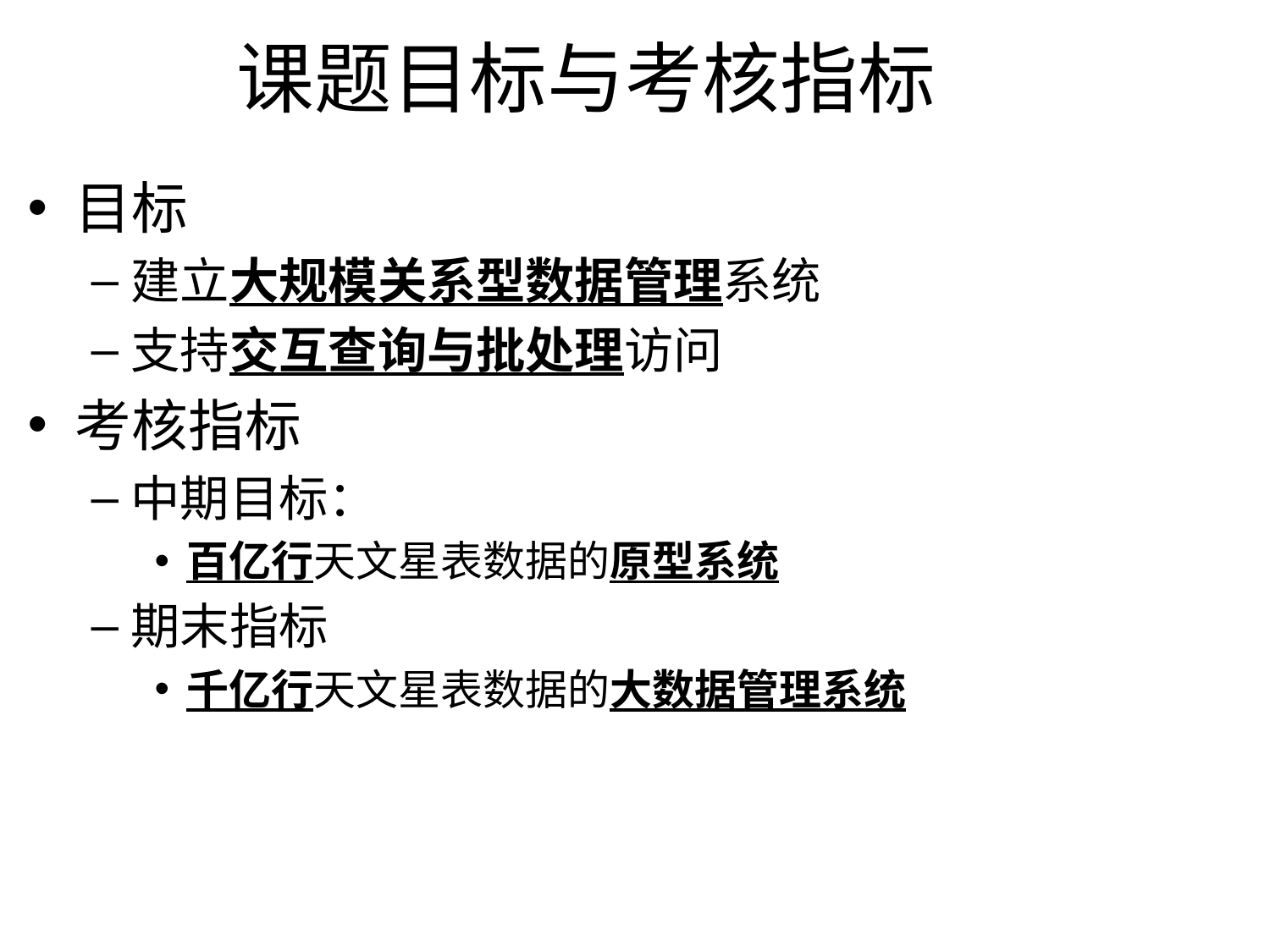

# 课题目标与考核指标
目标
建立大规模关系型数据管理系统
支持交互查询与批处理访问
考核指标
中期目标：
百亿行天文星表数据的原型系统
期末指标
千亿行天文星表数据的大数据管理系统